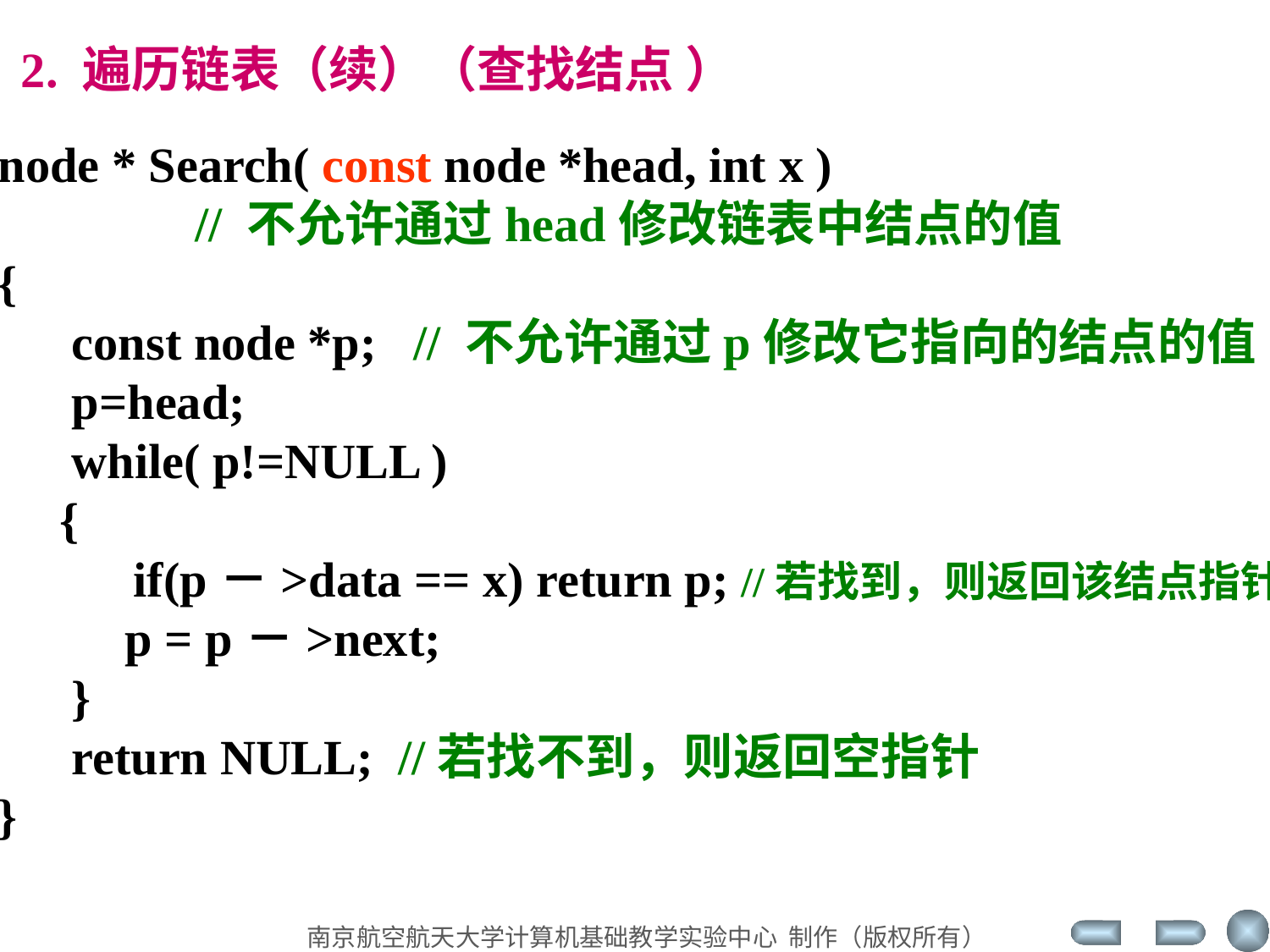

2. 遍历链表（续）（查找结点 ）
node * Search( const node *head, int x )
                // 不允许通过head修改链表中结点的值
{
      const node *p;   // 不允许通过p修改它指向的结点的值
      p=head;
      while( p!=NULL )
     {
           if(p－>data == x) return p; //若找到，则返回该结点指针
	p = p－>next;
      }
      return NULL;  //若找不到，则返回空指针
}